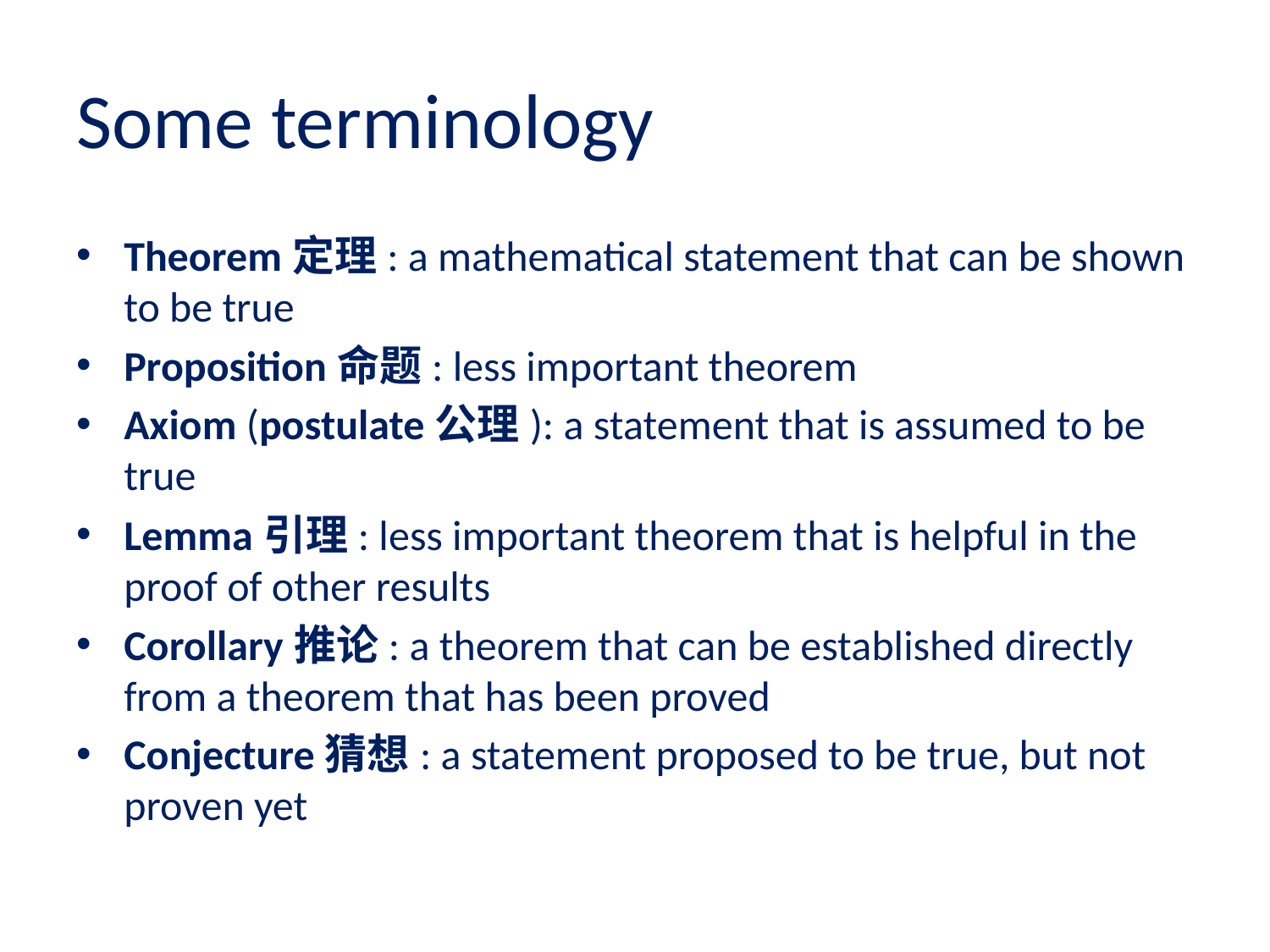

# Some terminology
Theorem定理: a mathematical statement that can be shown to be true
Proposition命题: less important theorem
Axiom (postulate公理): a statement that is assumed to be true
Lemma引理: less important theorem that is helpful in the proof of other results
Corollary推论: a theorem that can be established directly from a theorem that has been proved
Conjecture猜想: a statement proposed to be true, but not proven yet
3